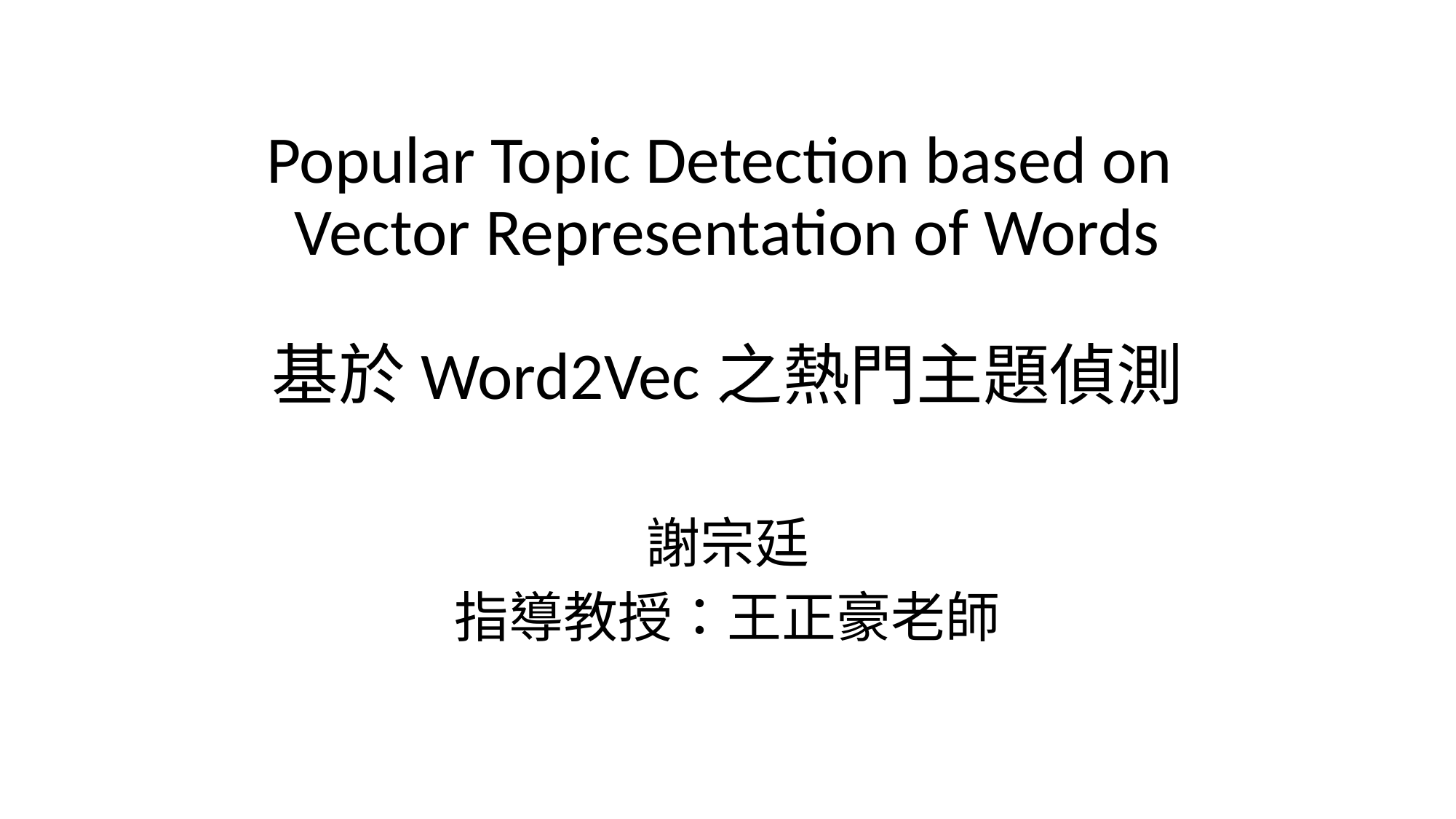

# Popular Topic Detection based on Vector Representation of Words 基於Word2Vec之熱門主題偵測

謝宗廷
指導教授：王正豪老師